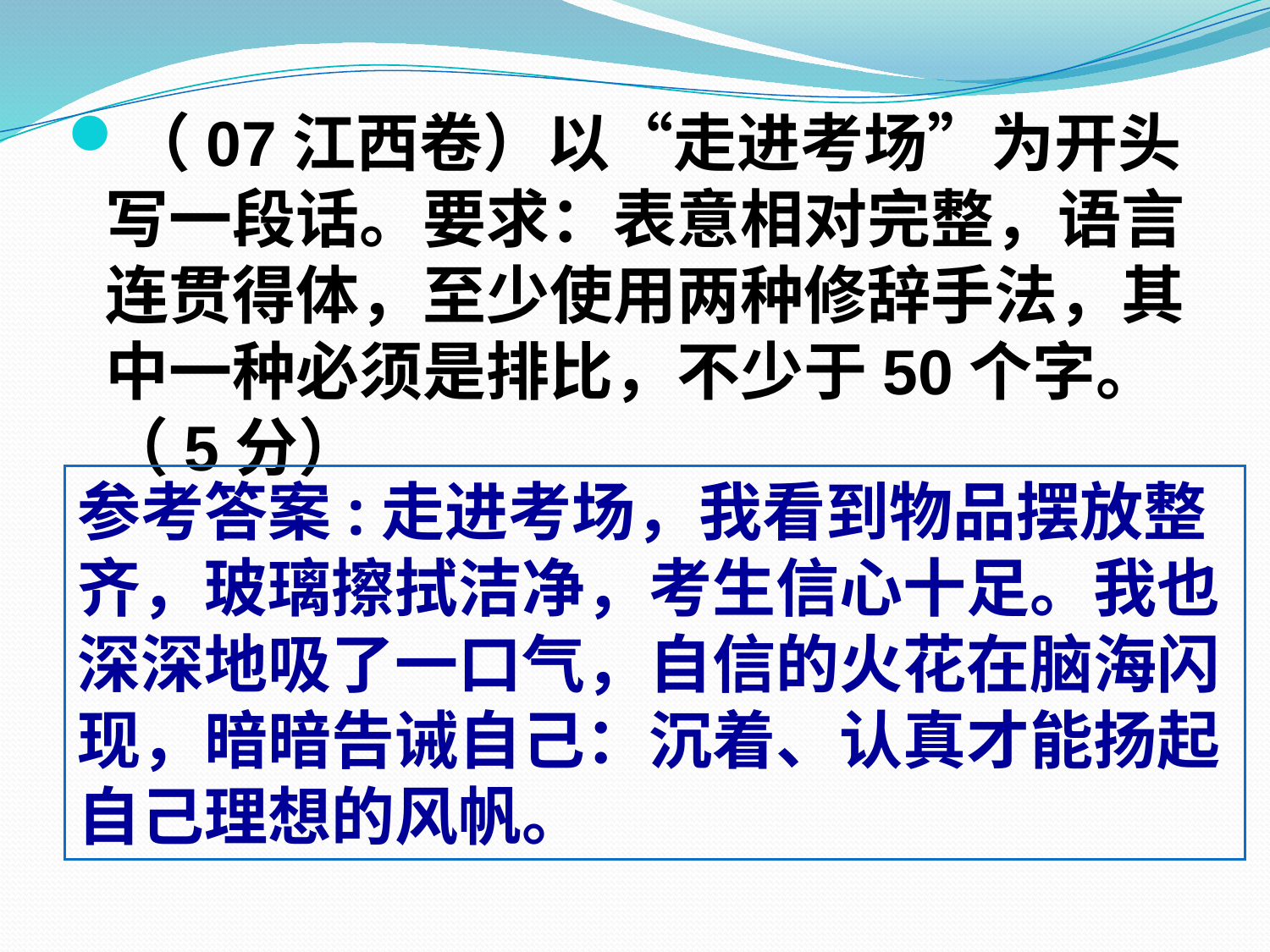

（07江西卷）以“走进考场”为开头写一段话。要求：表意相对完整，语言连贯得体，至少使用两种修辞手法，其中一种必须是排比，不少于50个字。（5分）
参考答案:走进考场，我看到物品摆放整齐，玻璃擦拭洁净，考生信心十足。我也深深地吸了一口气，自信的火花在脑海闪现，暗暗告诫自己：沉着、认真才能扬起自己理想的风帆。